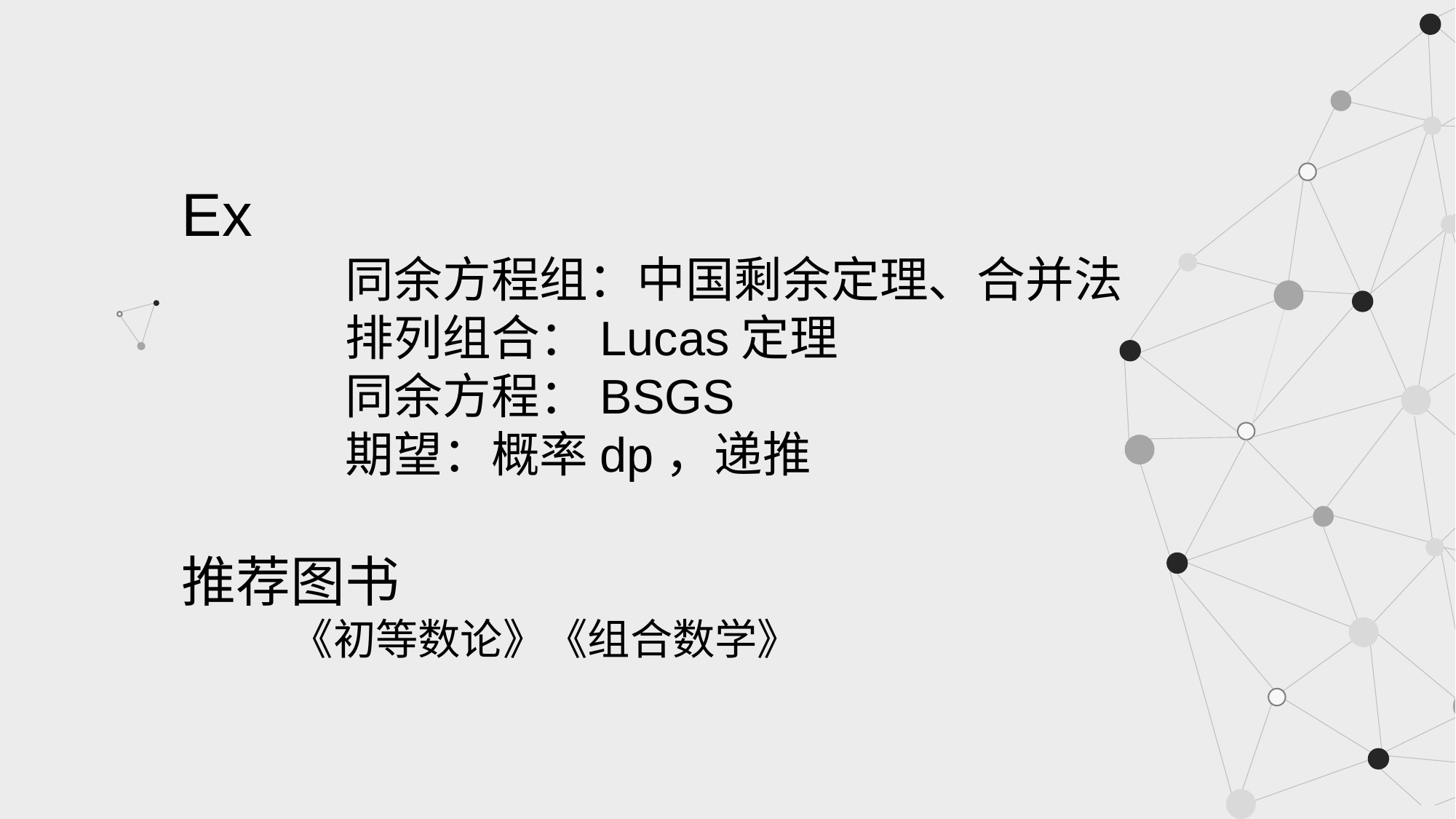

Ex
同余方程组：中国剩余定理、合并法
排列组合：Lucas定理
同余方程：BSGS
期望：概率dp，递推

推荐图书
	《初等数论》《组合数学》